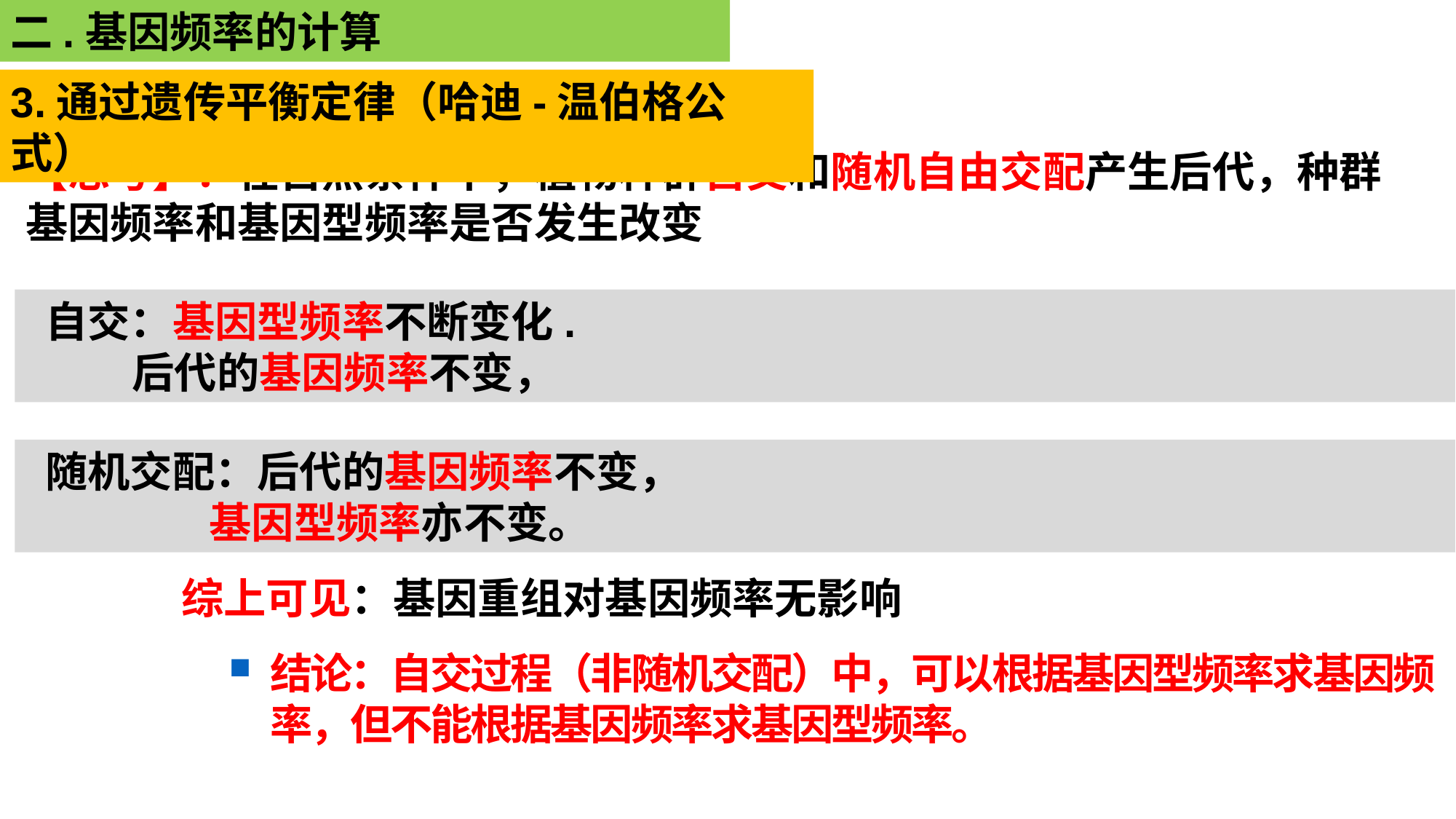

二.基因频率的计算
3.通过遗传平衡定律（哈迪-温伯格公式）
【思考】：在自然条件下，植物种群自交和随机自由交配产生后代，种群基因频率和基因型频率是否发生改变
 自交：基因型频率不断变化.
          后代的基因频率不变，
 随机交配：后代的基因频率不变，
                  基因型频率亦不变。
综上可见：基因重组对基因频率无影响
结论：自交过程（非随机交配）中，可以根据基因型频率求基因频率，但不能根据基因频率求基因型频率。